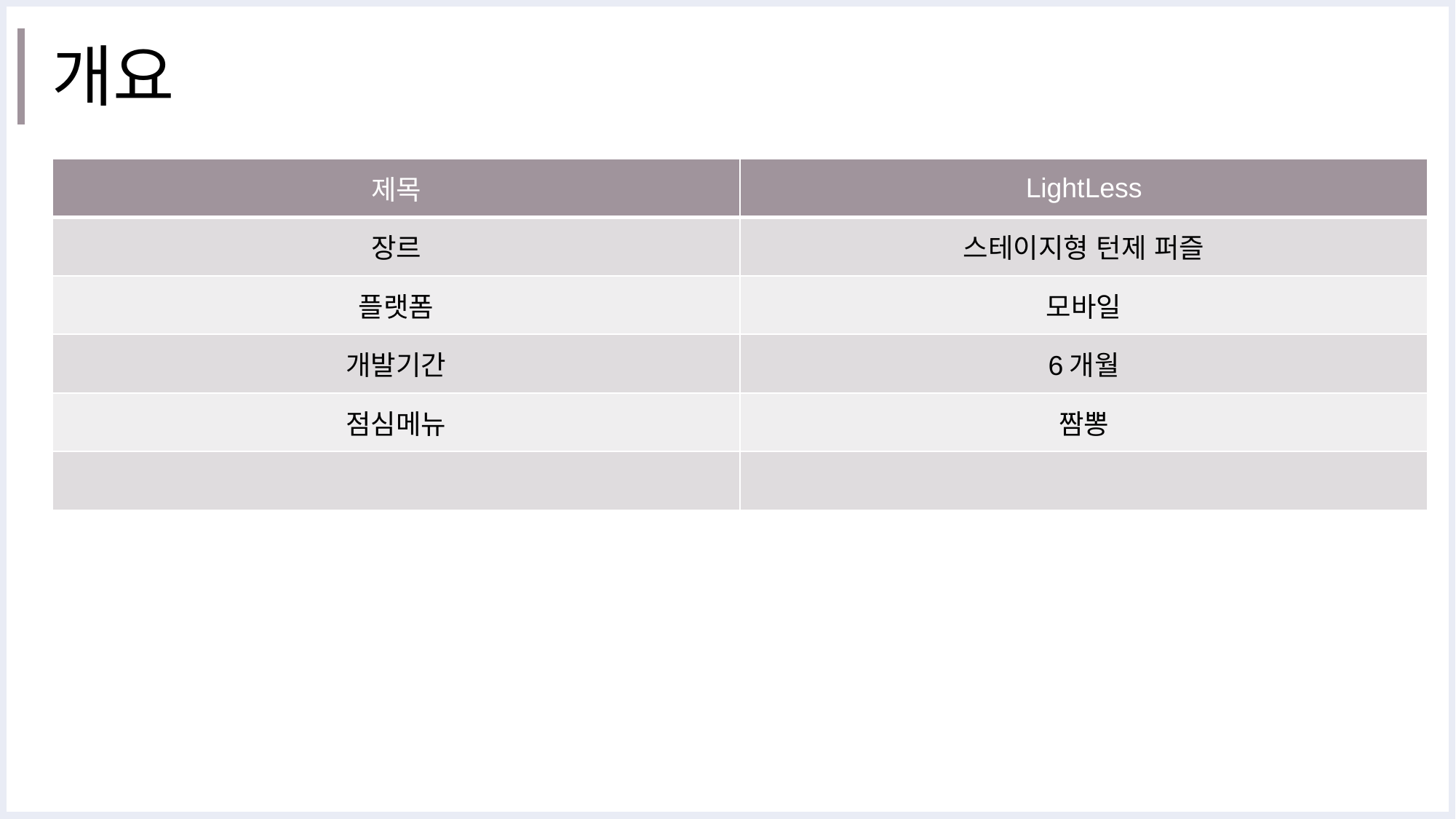

# 개요
| 제목 | LightLess |
| --- | --- |
| 장르 | 스테이지형 턴제 퍼즐 |
| 플랫폼 | 모바일 |
| 개발기간 | 6개월 |
| 점심메뉴 | 짬뽕 |
|  |  |